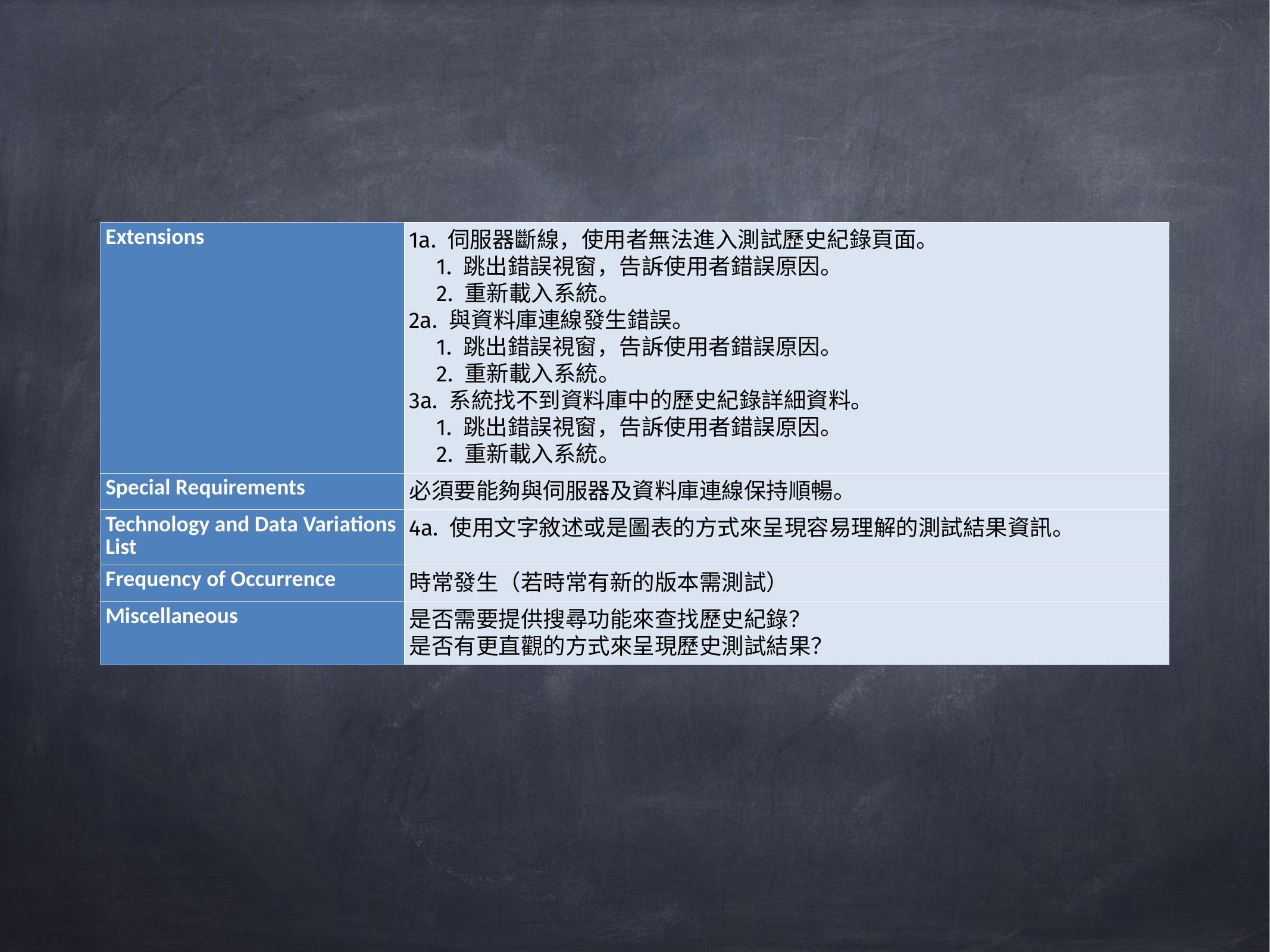

| Extensions | 1a. 伺服器斷線，使用者無法進入測試歷史紀錄頁面。 　1. 跳出錯誤視窗，告訴使用者錯誤原因。 　2. 重新載入系統。 2a. 與資料庫連線發生錯誤。 　1. 跳出錯誤視窗，告訴使用者錯誤原因。 　2. 重新載入系統。 3a. 系統找不到資料庫中的歷史紀錄詳細資料。 　1. 跳出錯誤視窗，告訴使用者錯誤原因。 　2. 重新載入系統。 |
| --- | --- |
| Special Requirements | 必須要能夠與伺服器及資料庫連線保持順暢。 |
| Technology and Data Variations List | 4a. 使用文字敘述或是圖表的方式來呈現容易理解的測試結果資訊。 |
| Frequency of Occurrence | 時常發生（若時常有新的版本需測試） |
| Miscellaneous | 是否需要提供搜尋功能來查找歷史紀錄？ 是否有更直觀的方式來呈現歷史測試結果？ |
12